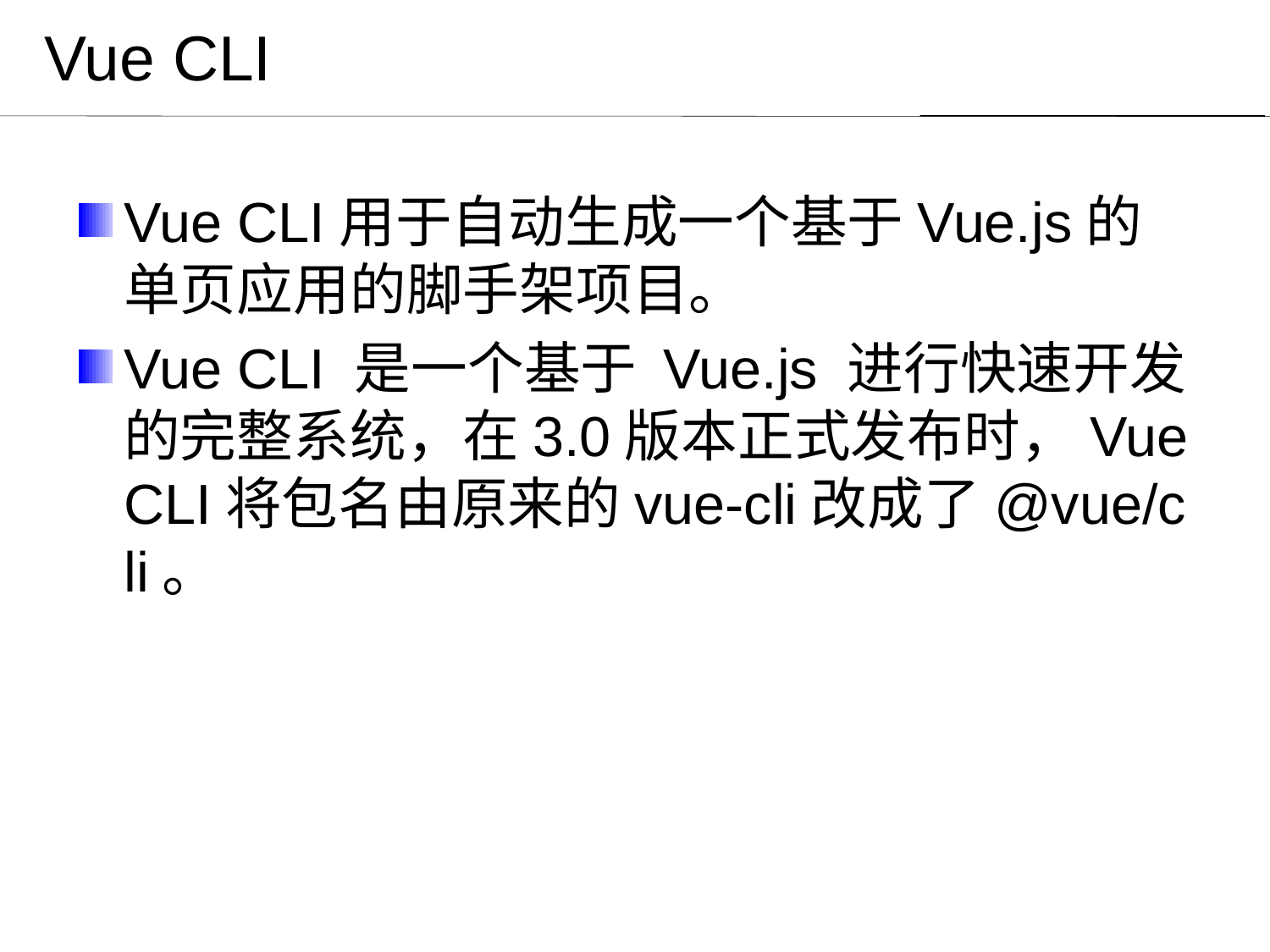

# Vue CLI
Vue CLI用于自动生成一个基于Vue.js的单页应用的脚手架项目。
Vue CLI 是一个基于 Vue.js 进行快速开发的完整系统，在3.0版本正式发布时，Vue CLI将包名由原来的vue-cli改成了@vue/cli。